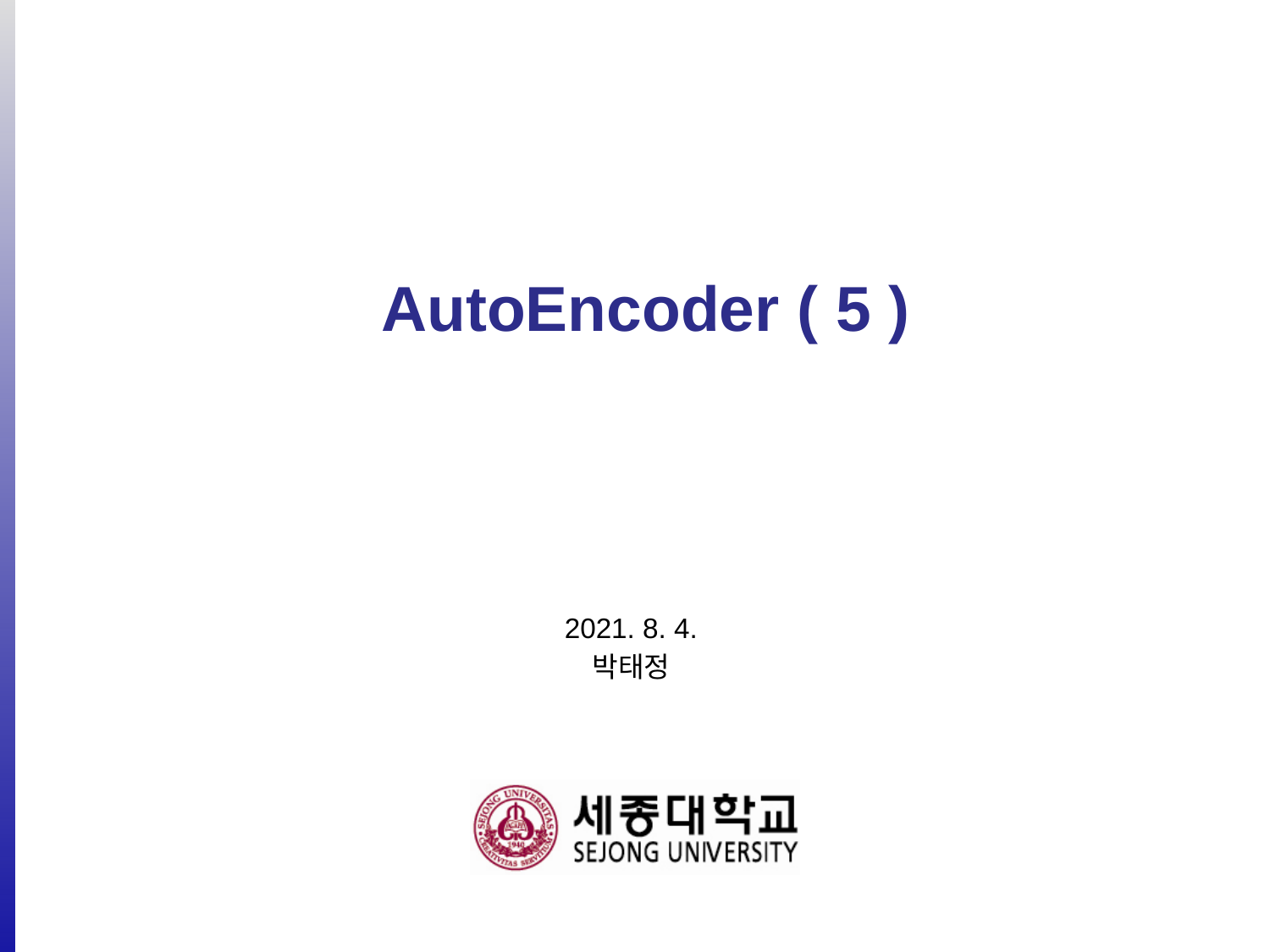

# AutoEncoder ( 5 )

2021. 8. 4.
박태정